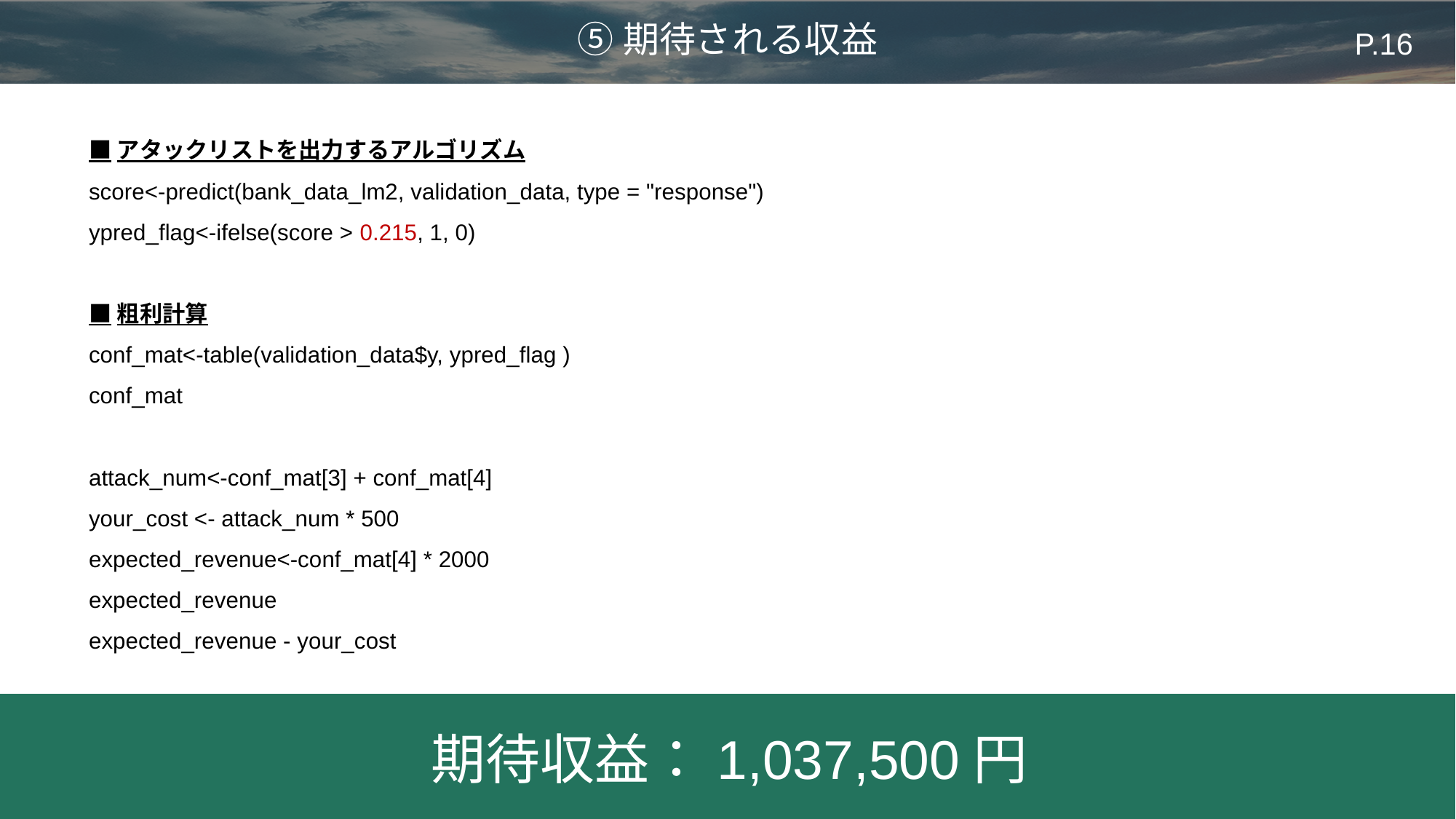

# ⑤期待される収益
■アタックリストを出力するアルゴリズム
score<-predict(bank_data_lm2, validation_data, type = "response")
ypred_flag<-ifelse(score > 0.215, 1, 0)

■粗利計算
conf_mat<-table(validation_data$y, ypred_flag )
conf_mat

attack_num<-conf_mat[3] + conf_mat[4]
your_cost <- attack_num * 500
expected_revenue<-conf_mat[4] * 2000
expected_revenue
expected_revenue - your_cost
期待収益：1,037,500円